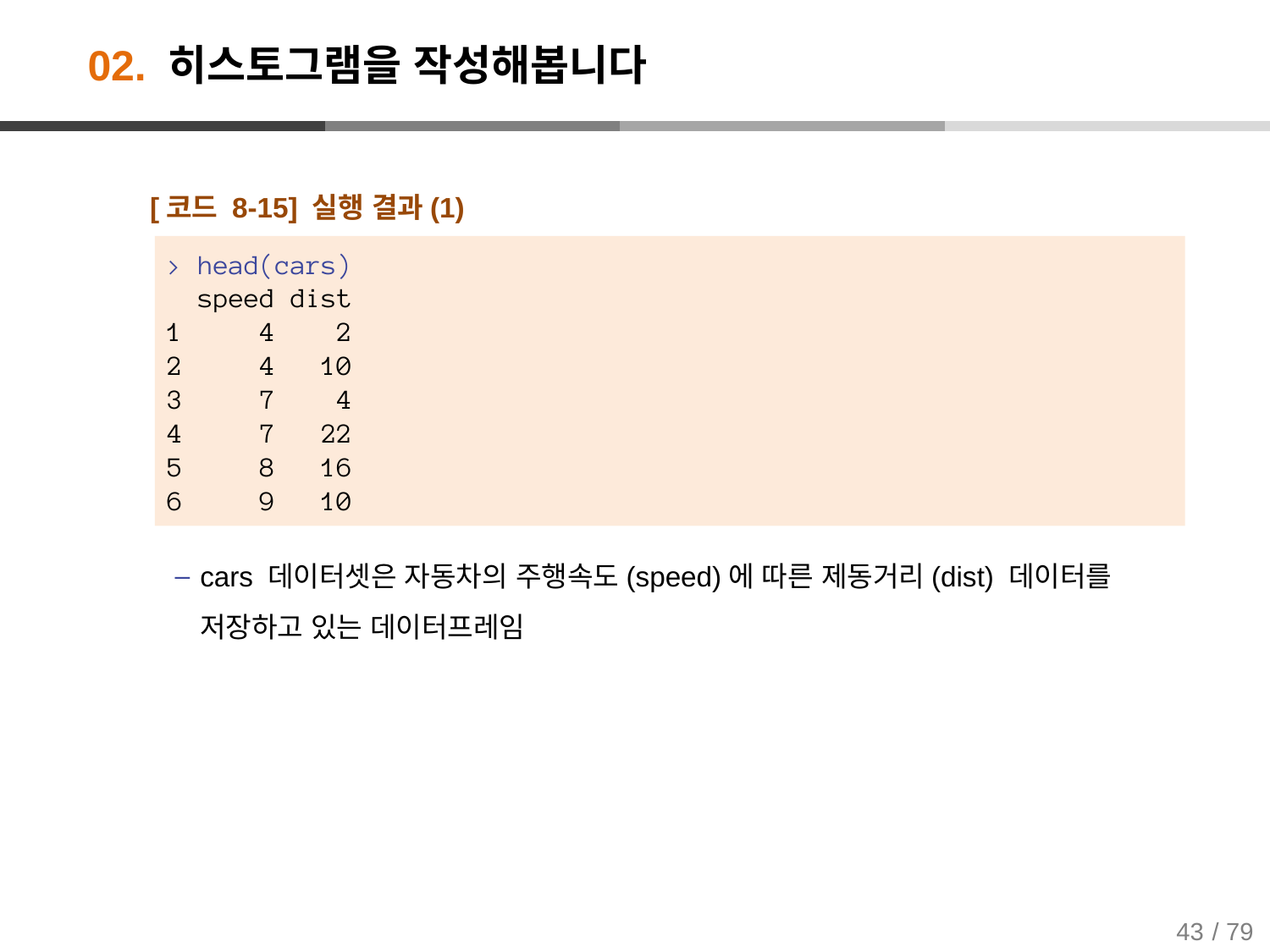

# 02. 히스토그램을 작성해봅니다
[코드 8-15] 실행 결과(1)

cars 데이터셋은 자동차의 주행속도(speed)에 따른 제동거리(dist) 데이터를 저장하고 있는 데이터프레임
> head(cars)
  speed dist
1     4    2
2     4   10
3     7    4
4     7   22
5     8   16
6     9   10